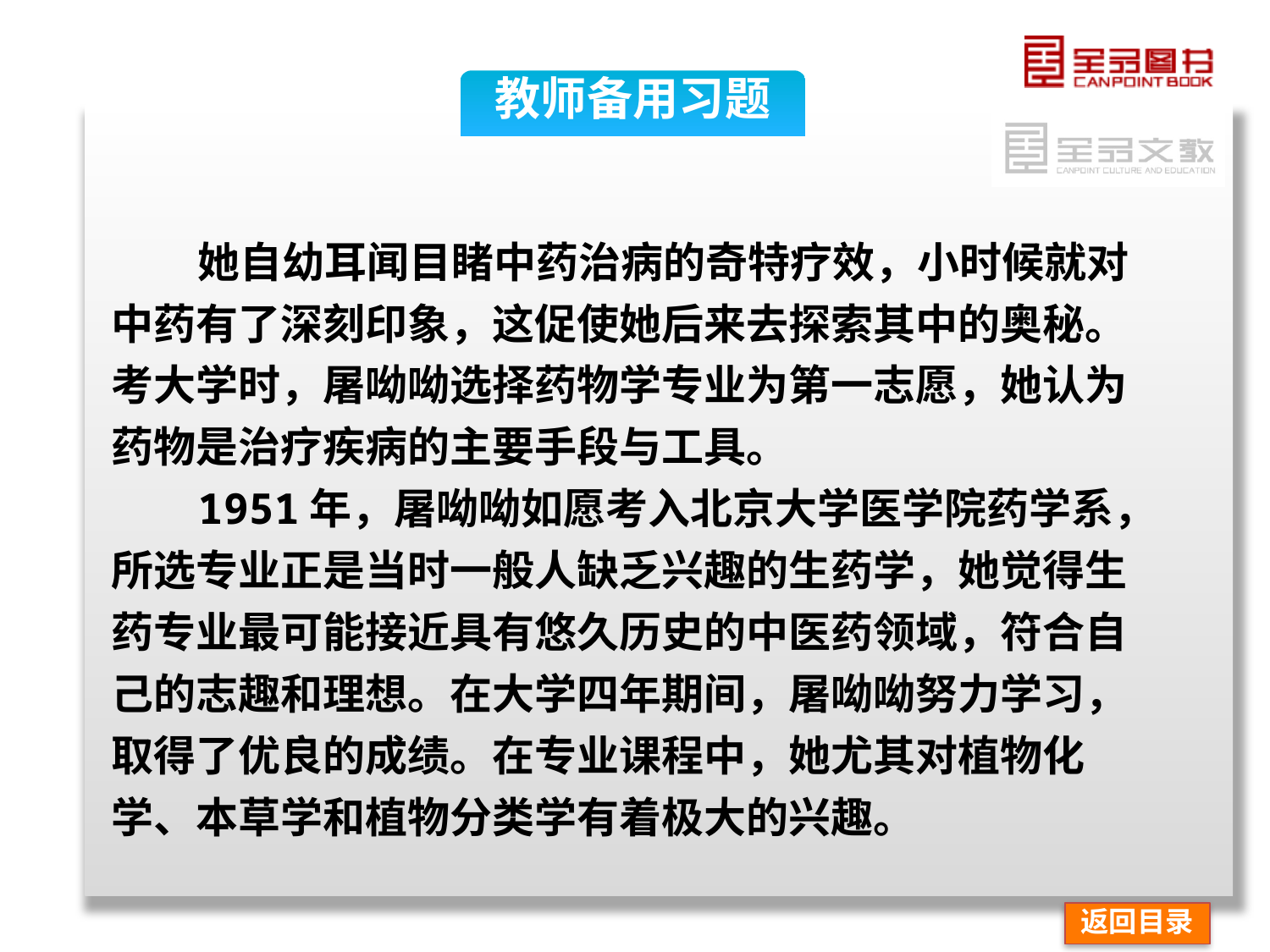

教师备用习题
她自幼耳闻目睹中药治病的奇特疗效，小时候就对中药有了深刻印象，这促使她后来去探索其中的奥秘。考大学时，屠呦呦选择药物学专业为第一志愿，她认为药物是治疗疾病的主要手段与工具。
1951年，屠呦呦如愿考入北京大学医学院药学系，所选专业正是当时一般人缺乏兴趣的生药学，她觉得生药专业最可能接近具有悠久历史的中医药领域，符合自己的志趣和理想。在大学四年期间，屠呦呦努力学习，取得了优良的成绩。在专业课程中，她尤其对植物化学、本草学和植物分类学有着极大的兴趣。
返回目录